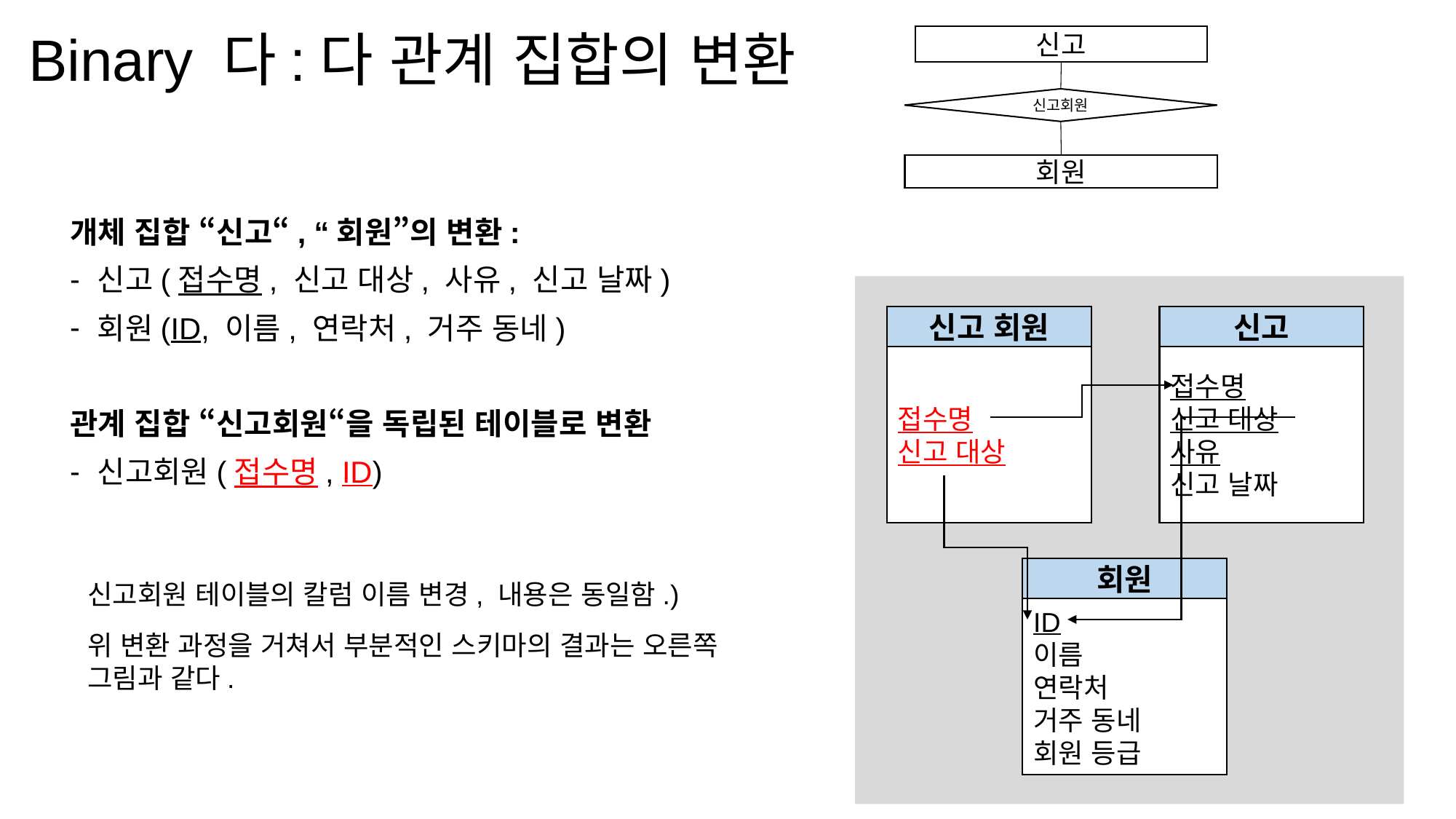

# Binary 다:다 관계 집합의 변환
신고
신고회원
회원
개체 집합 “신고“, “회원”의 변환:
신고(접수명, 신고 대상, 사유, 신고 날짜)
회원(ID, 이름, 연락처, 거주 동네)

관계 집합 “신고회원“을 독립된 테이블로 변환
신고회원(접수명, ID)

신고 회원
접수명
신고 대상
신고
접수명
신고 대상
사유
신고 날짜
회원
ID
이름
연락처
거주 동네
회원 등급
신고회원 테이블의 칼럼 이름 변경, 내용은 동일함.)

위 변환 과정을 거쳐서 부분적인 스키마의 결과는 오른쪽 그림과 같다.